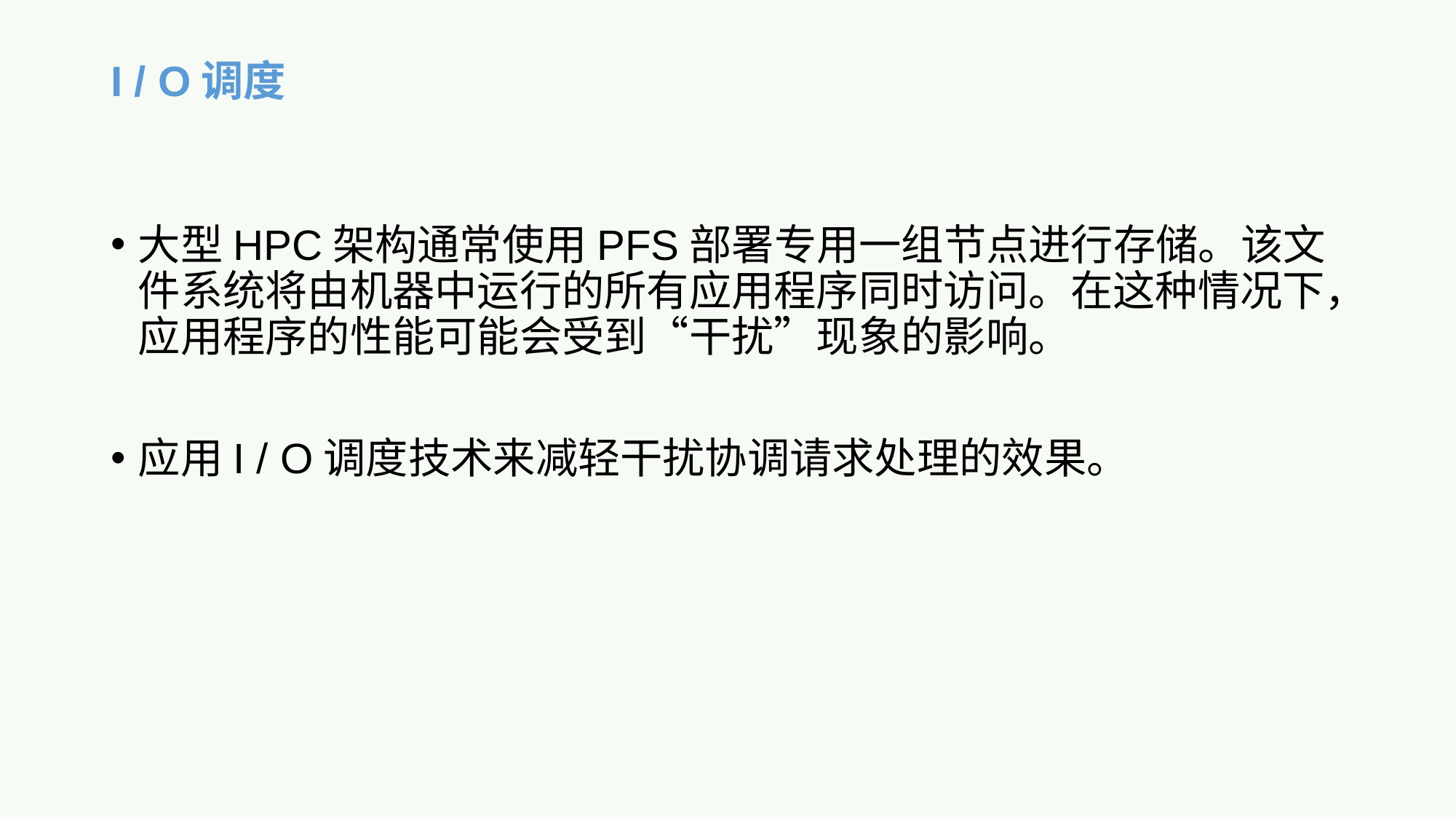

# I / O调度
大型HPC架构通常使用PFS部署专用一组节点进行存储。该文件系统将由机器中运行的所有应用程序同时访问。在这种情况下，应用程序的性能可能会受到“干扰”现象的影响。

应用I / O调度技术来减轻干扰协调请求处理的效果。